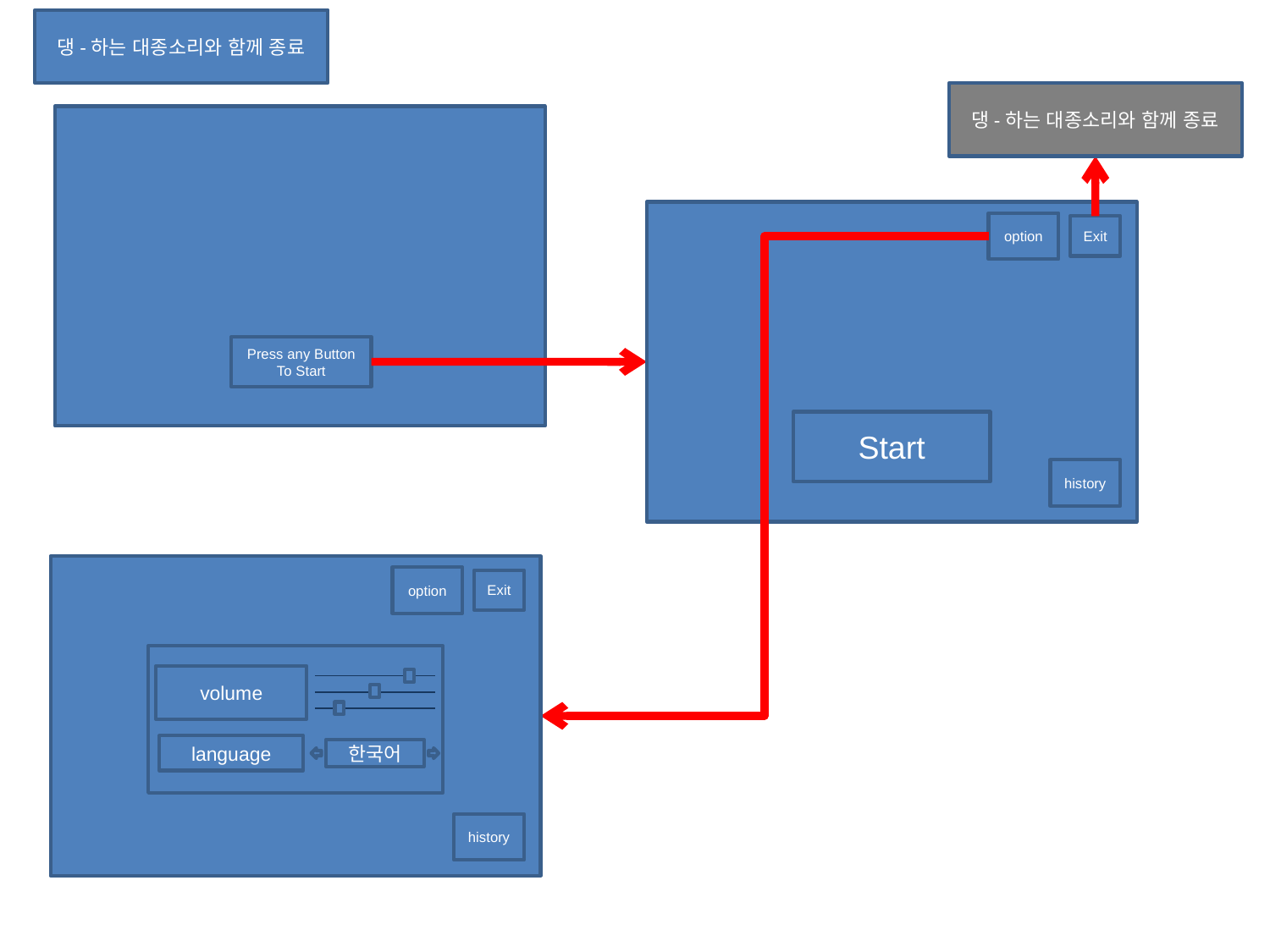

댕-하는 대종소리와 함께 종료
댕-하는 대종소리와 함께 종료

option
Exit
Press any Button To Start
Start
history

option
Exit

volume

language
한국어

history